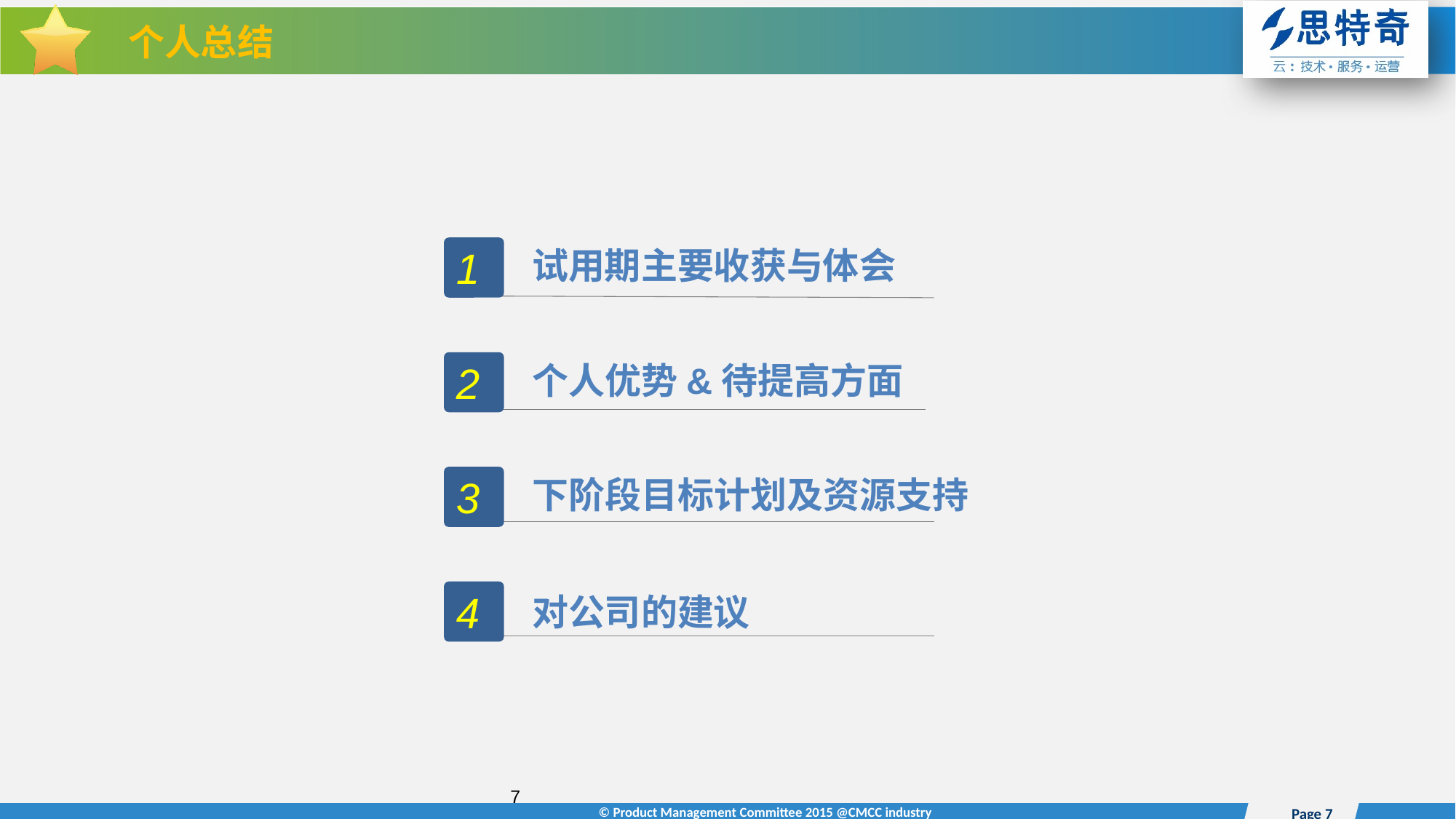

个人总结
试用期主要收获与体会
1
2
个人优势&待提高方面
下阶段目标计划及资源支持
3
4
对公司的建议
7